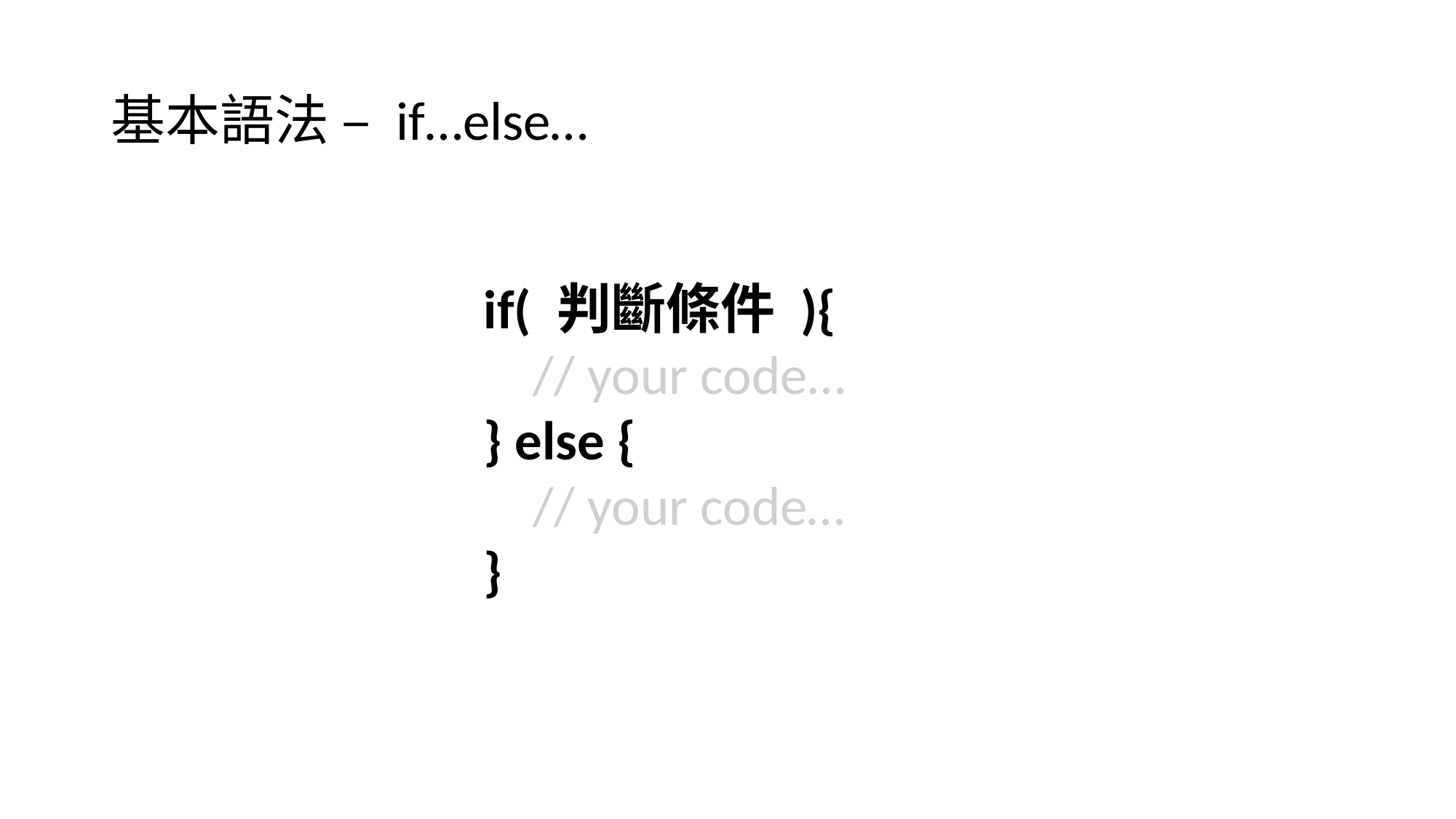

# 基本語法 – if…else…
if( 判斷條件 ){
    // your code…
} else {
    // your code…
}